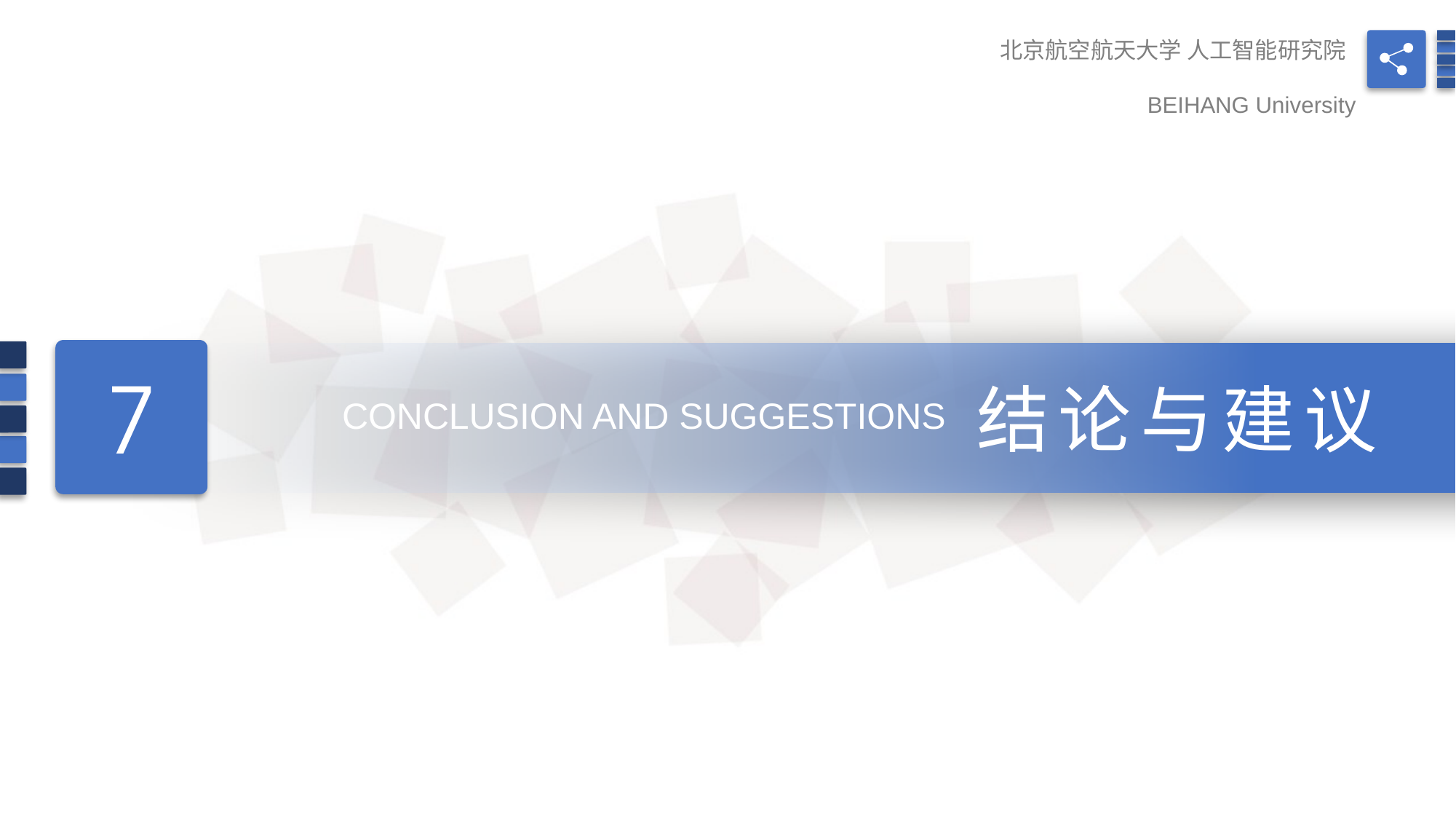

北京航空航天大学 人工智能研究院
BEIHANG University

7

结论与建议
CONCLUSION AND SUGGESTIONS